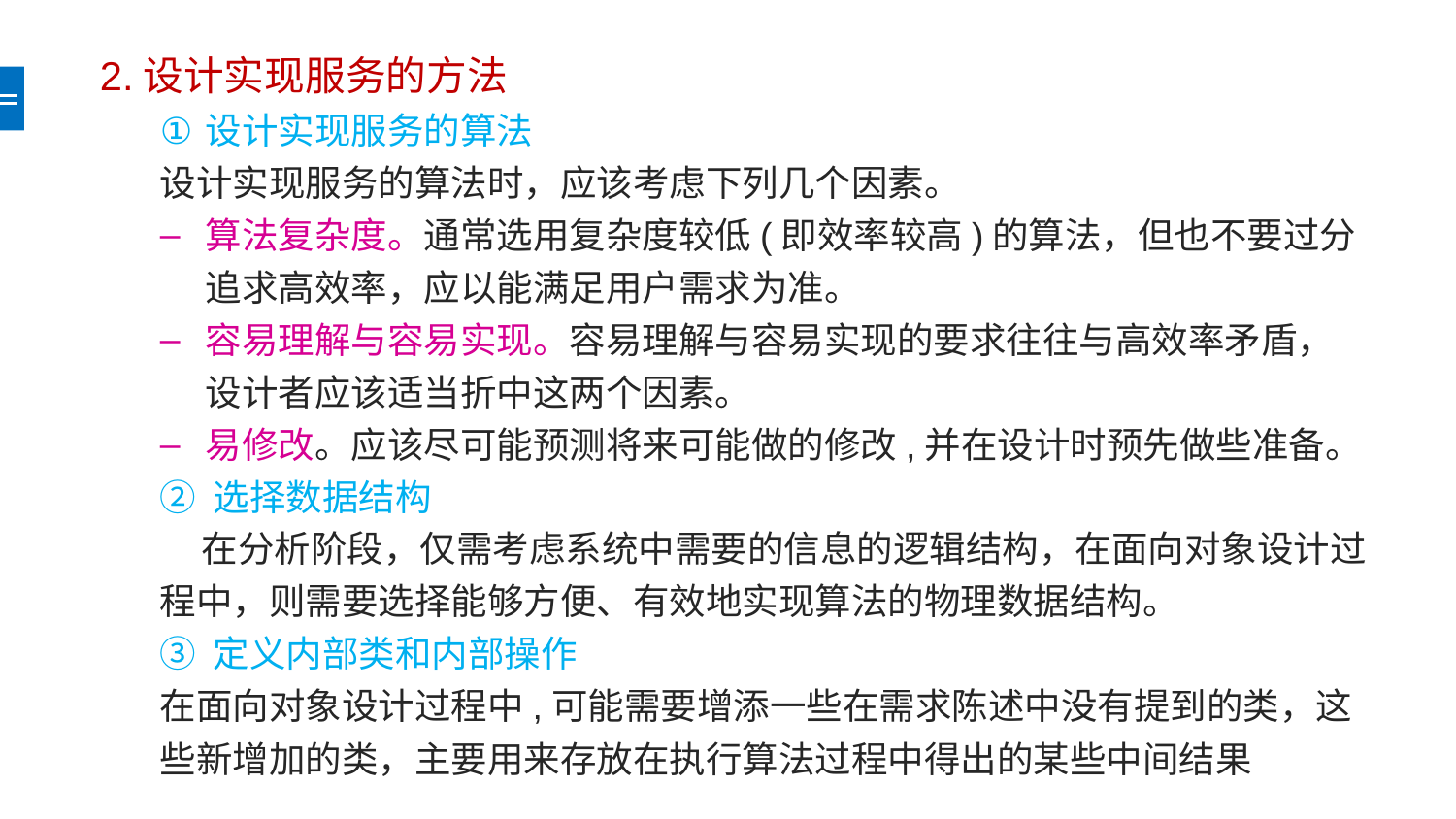

2.设计实现服务的方法
设计实现服务的算法
设计实现服务的算法时，应该考虑下列几个因素。
算法复杂度。通常选用复杂度较低(即效率较高)的算法，但也不要过分追求高效率，应以能满足用户需求为准。
容易理解与容易实现。容易理解与容易实现的要求往往与高效率矛盾，设计者应该适当折中这两个因素。
易修改。应该尽可能预测将来可能做的修改,并在设计时预先做些准备。
② 选择数据结构
    在分析阶段，仅需考虑系统中需要的信息的逻辑结构，在面向对象设计过程中，则需要选择能够方便、有效地实现算法的物理数据结构。
③ 定义内部类和内部操作
在面向对象设计过程中,可能需要增添一些在需求陈述中没有提到的类，这些新增加的类，主要用来存放在执行算法过程中得出的某些中间结果